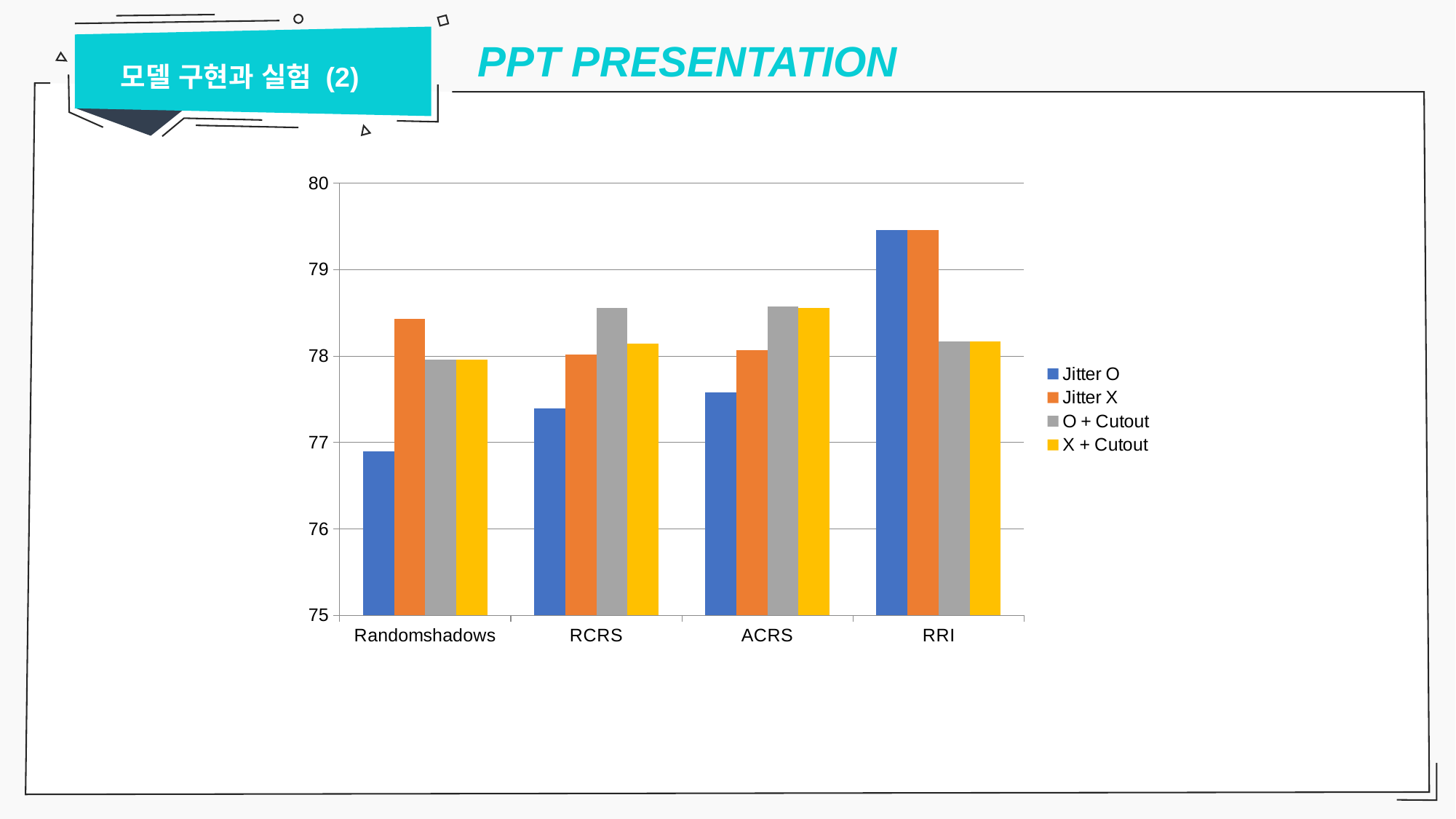

PPT PRESENTATION

모델 구현과 실험 (2)

### Chart

| Category | Jitter O | Jitter X | O + Cutout | X + Cutout |
|---|---|---|---|---|
| Randomshadows | 76.9 | 78.43 | 77.96 | 77.96 |
| RCRS | 77.39 | 78.02 | 78.56 | 78.14 |
| ACRS | 77.58 | 78.07 | 78.57 | 78.56 |
| RRI | 79.46 | 79.46 | 78.17 | 78.17 |